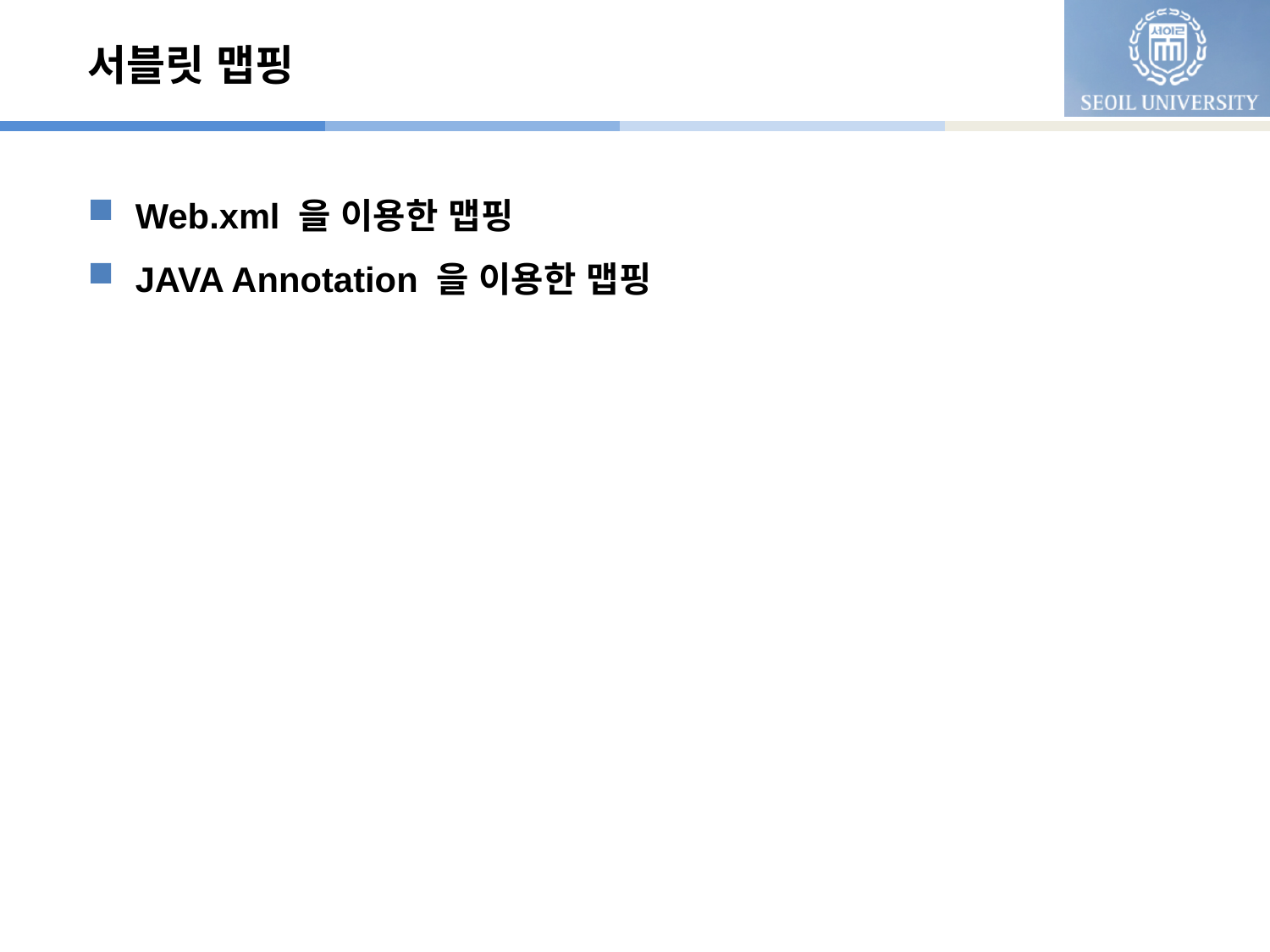

# 서블릿 맵핑
Web.xml 을 이용한 맵핑
JAVA Annotation 을 이용한 맵핑